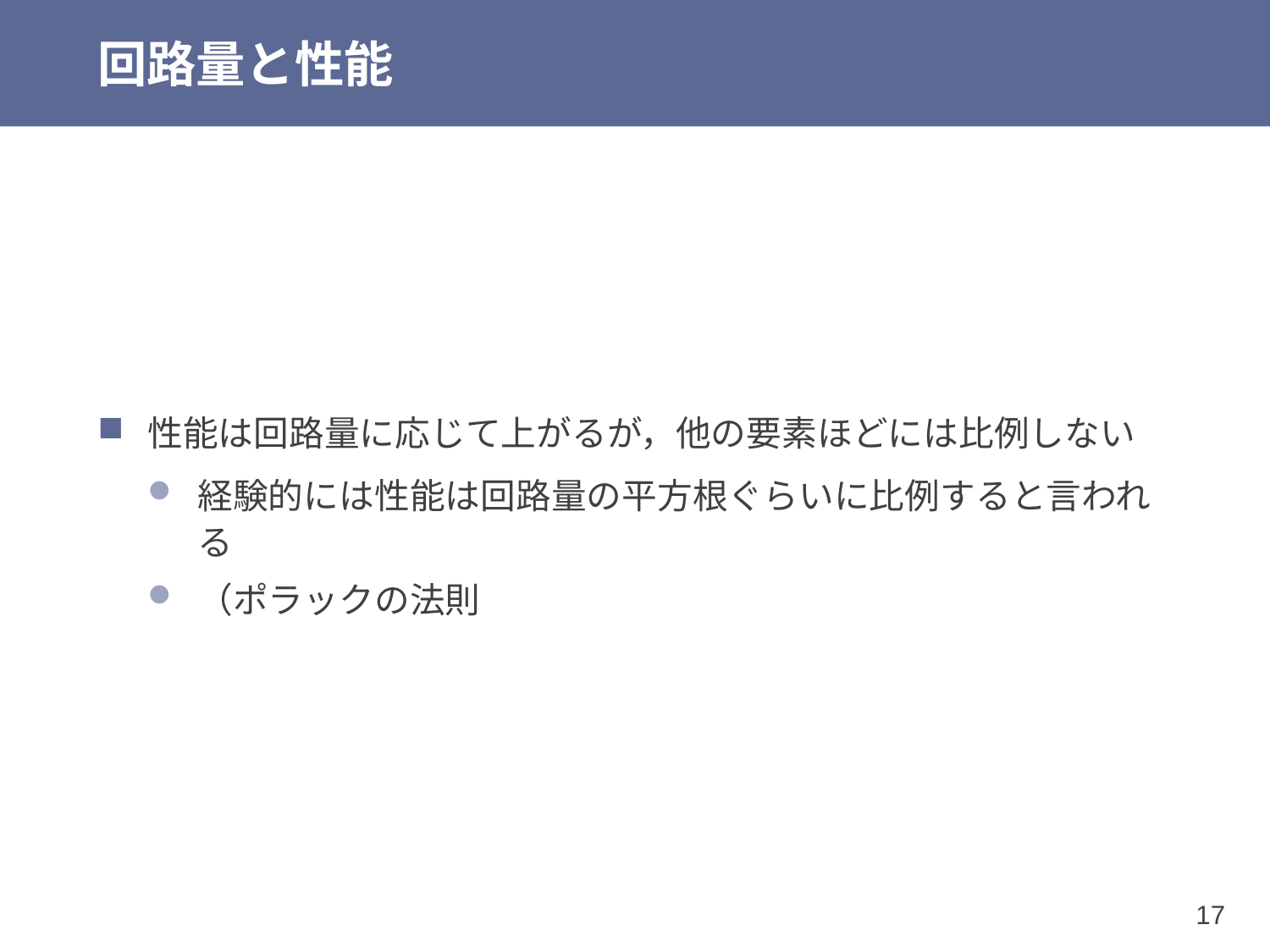

# 回路量と性能
性能は回路量に応じて上がるが，他の要素ほどには比例しない
経験的には性能は回路量の平方根ぐらいに比例すると言われる
（ポラックの法則